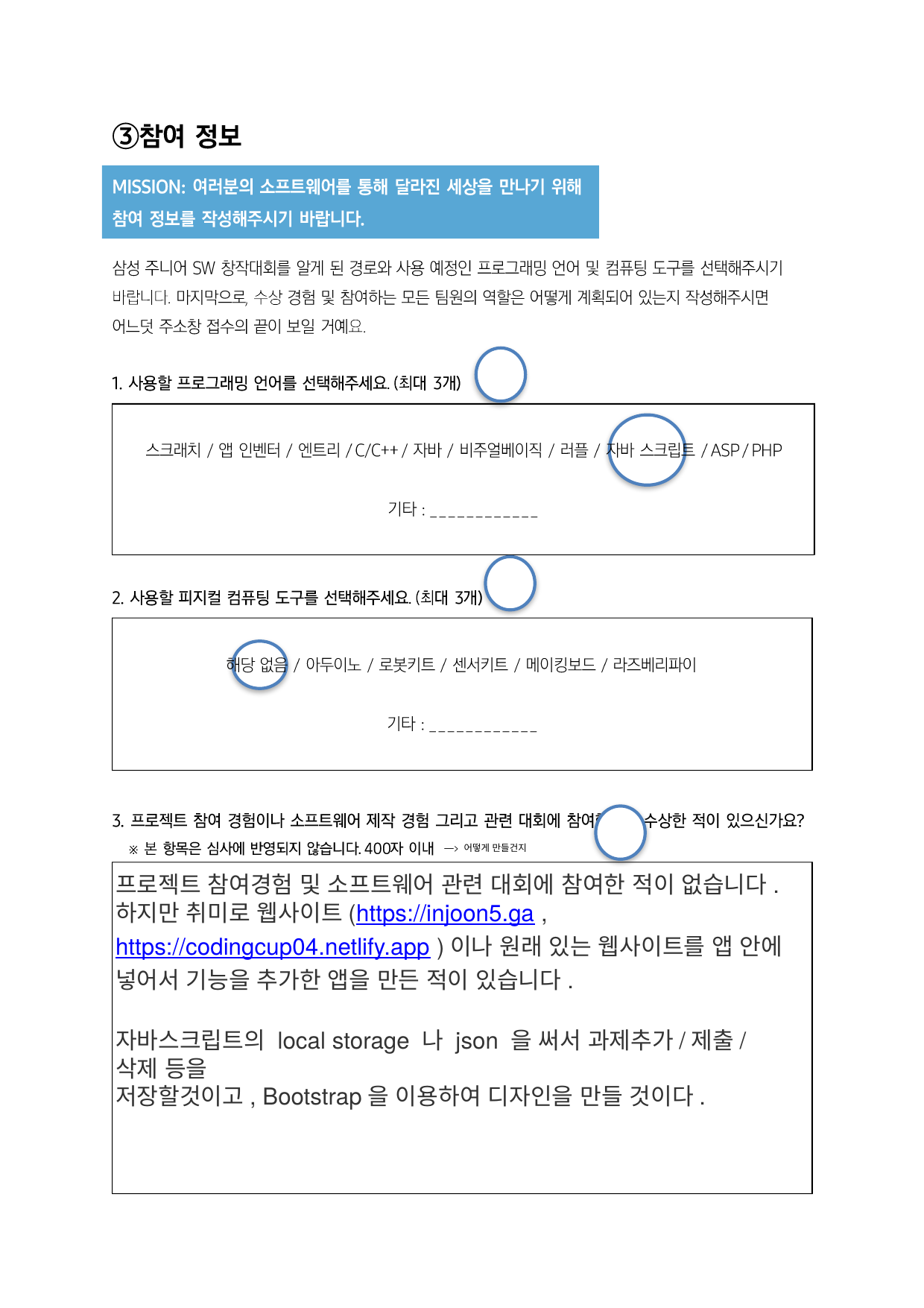

—> 어떻게 만들건지

프로젝트 참여경험 및 소프트웨어 관련 대회에 참여한 적이 없습니다.
하지만 취미로 웹사이트(https://injoon5.ga , https://codingcup04.netlify.app )이나 원래 있는 웹사이트를 앱 안에 넣어서 기능을 추가한 앱을 만든 적이 있습니다.

자바스크립트의 local storage 나 json 을 써서 과제추가/제출/삭제 등을
저장할것이고, Bootstrap을 이용하여 디자인을 만들 것이다.